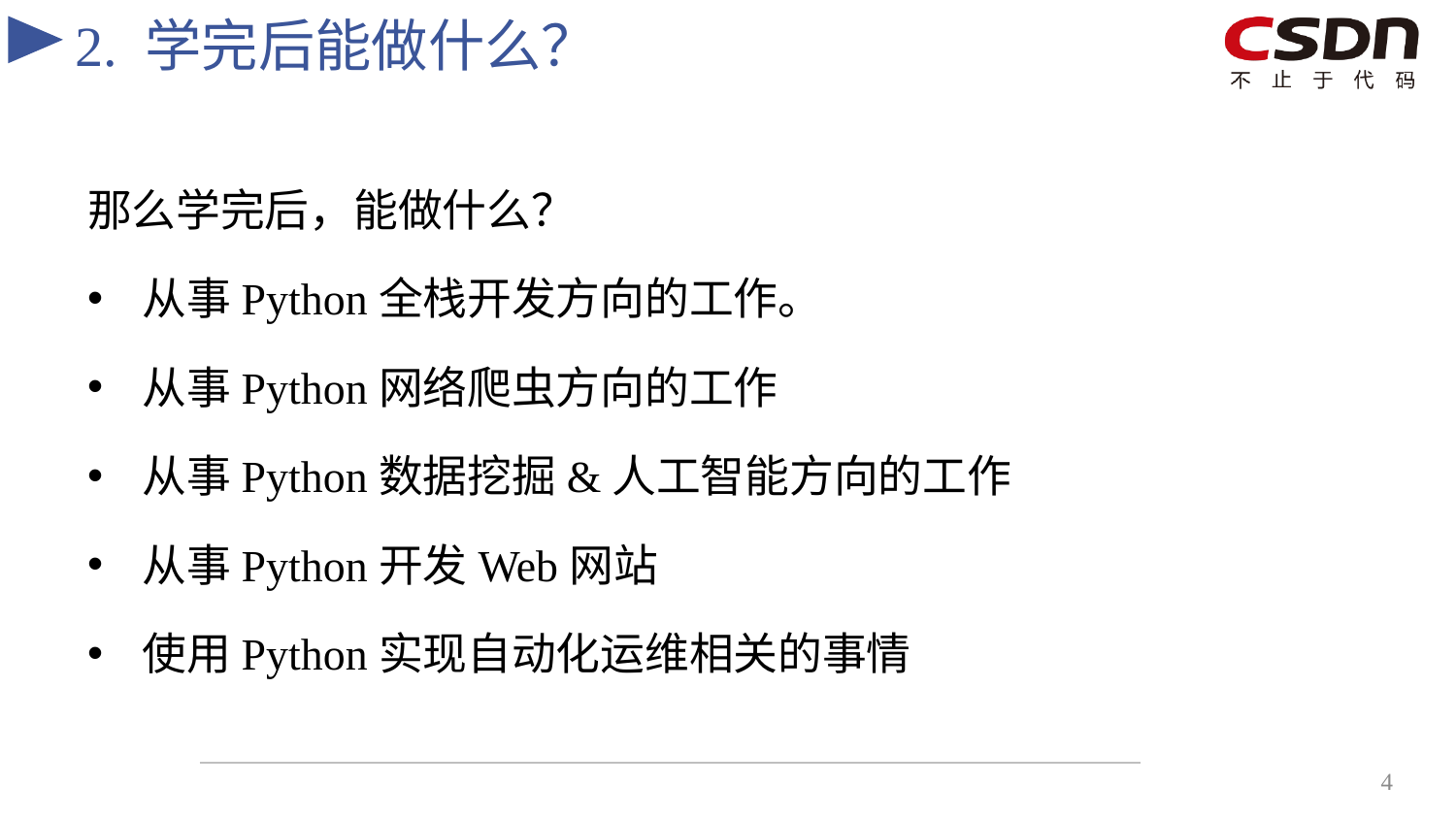

# 2. 学完后能做什么？
那么学完后，能做什么？
从事Python全栈开发方向的工作。
从事Python网络爬虫方向的工作
从事Python数据挖掘&人工智能方向的工作
从事Python开发Web网站
使用Python实现自动化运维相关的事情